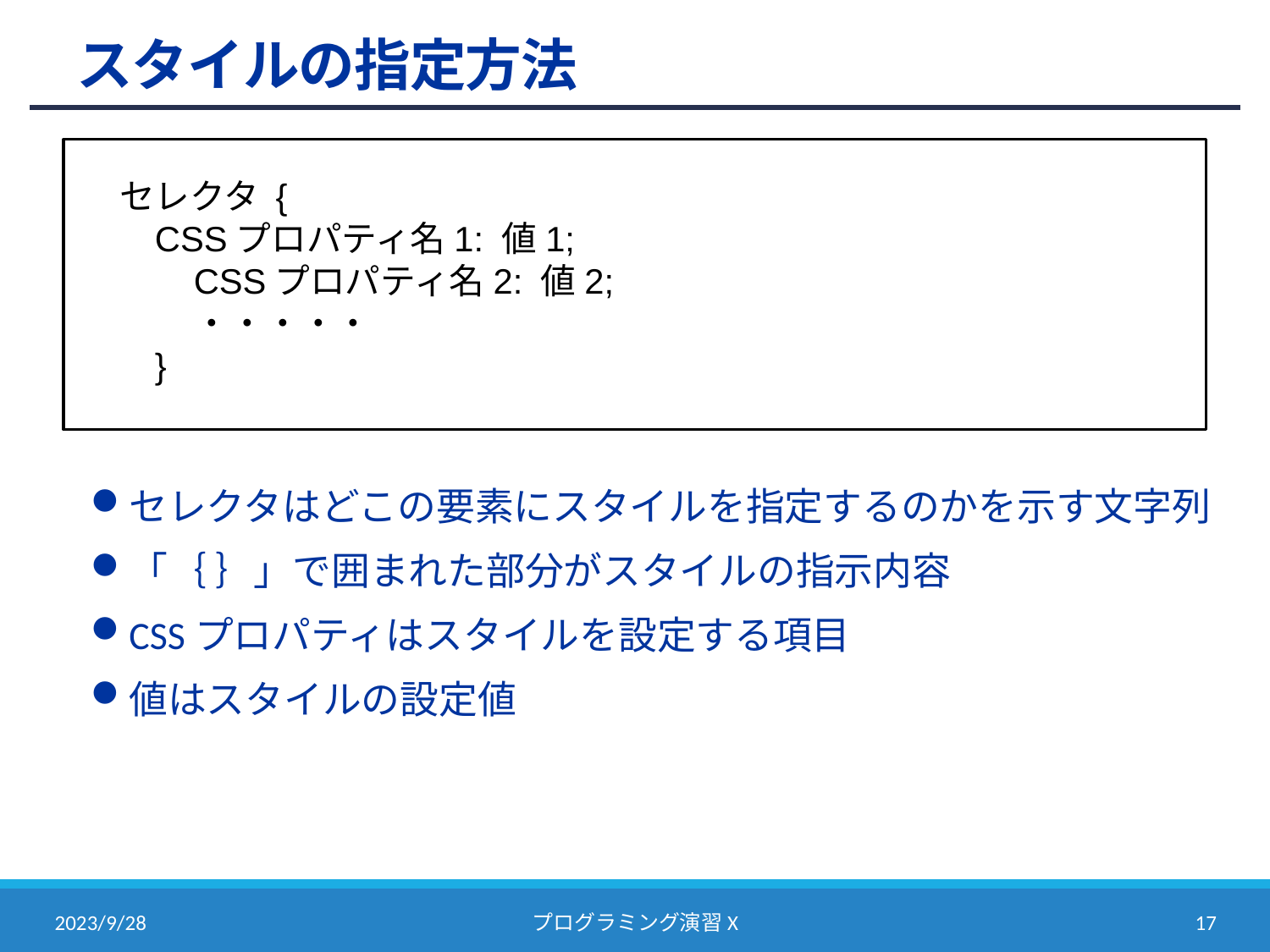

# スタイルの指定方法

セレクタ {
CSSプロパティ名1: 値1;
    CSSプロパティ名2: 値2;
    ・・・・・
}

セレクタはどこの要素にスタイルを指定するのかを示す文字列
「｛ ｝」で囲まれた部分がスタイルの指示内容
CSSプロパティはスタイルを設定する項目
値はスタイルの設定値
2023/9/28
プログラミング演習X
17